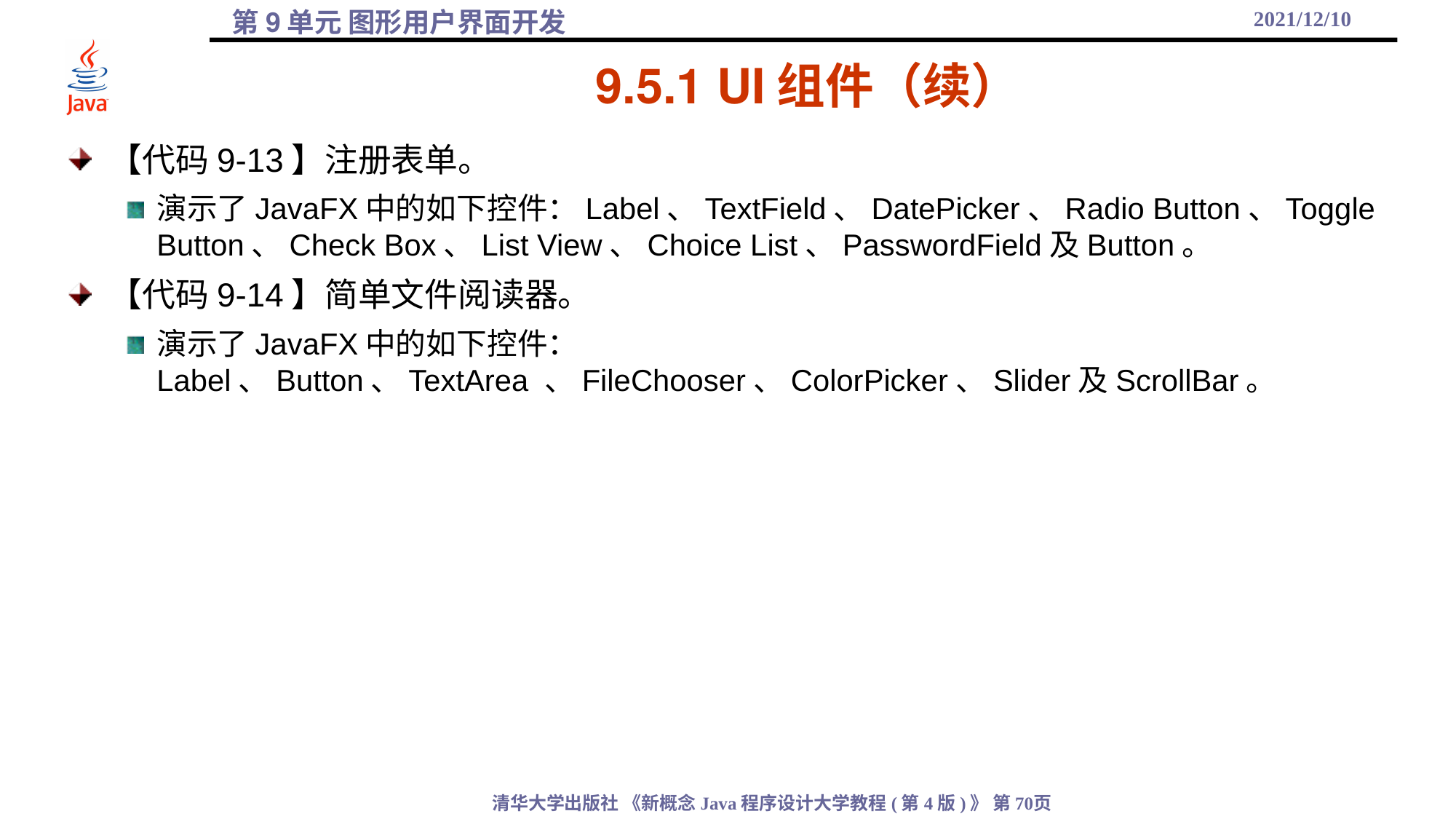

2021/12/10
# 9.5.1 UI组件（续）
【代码9-13】注册表单。
演示了JavaFX中的如下控件：Label、TextField、DatePicker、Radio Button、Toggle Button、Check Box、List View、Choice List、PasswordField及Button。
【代码9-14】简单文件阅读器。
演示了JavaFX中的如下控件：Label、Button、TextArea 、FileChooser、ColorPicker、Slider及ScrollBar。